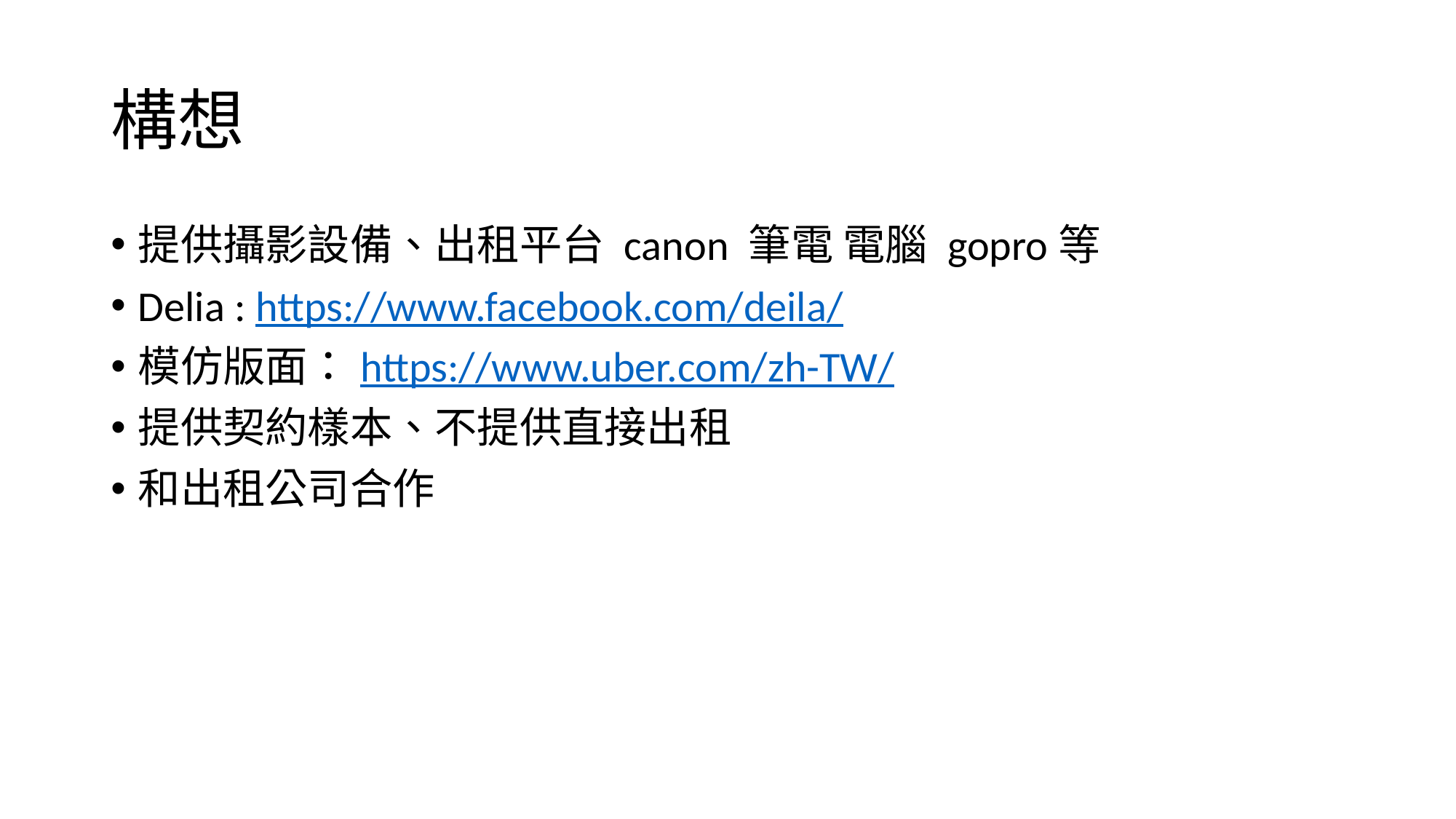

# 構想
提供攝影設備、出租平台 canon 筆電 電腦 gopro等
Delia : https://www.facebook.com/deila/
模仿版面：https://www.uber.com/zh-TW/
提供契約樣本、不提供直接出租
和出租公司合作